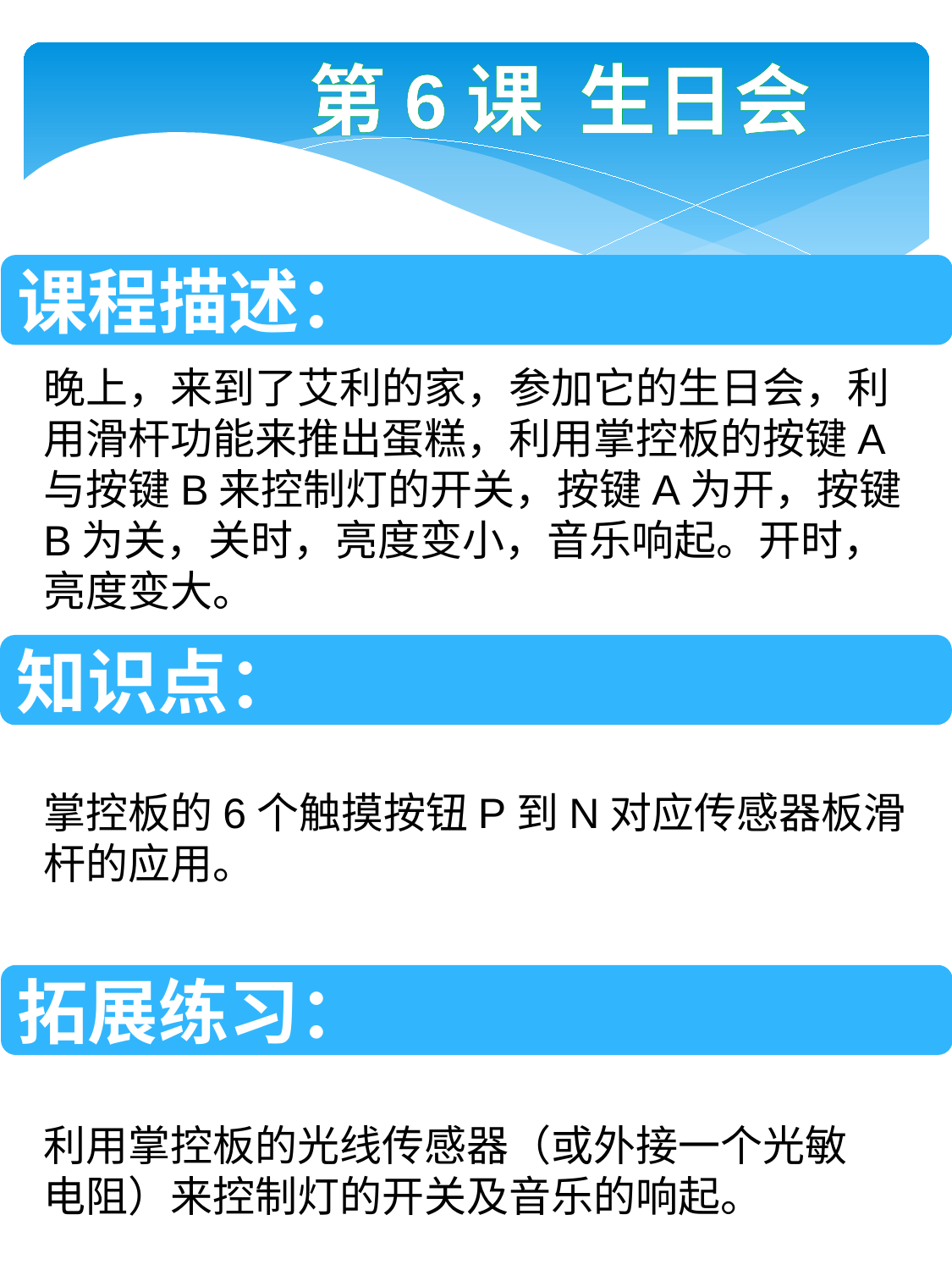

第6课  生日会
课程描述：
晚上，来到了艾利的家，参加它的生日会，利用滑杆功能来推出蛋糕，利用掌控板的按键A与按键B来控制灯的开关，按键A为开，按键B为关，关时，亮度变小，音乐响起。开时，亮度变大。
知识点：
掌控板的6个触摸按钮P到N对应传感器板滑杆的应用。
拓展练习：
利用掌控板的光线传感器（或外接一个光敏电阻）来控制灯的开关及音乐的响起。